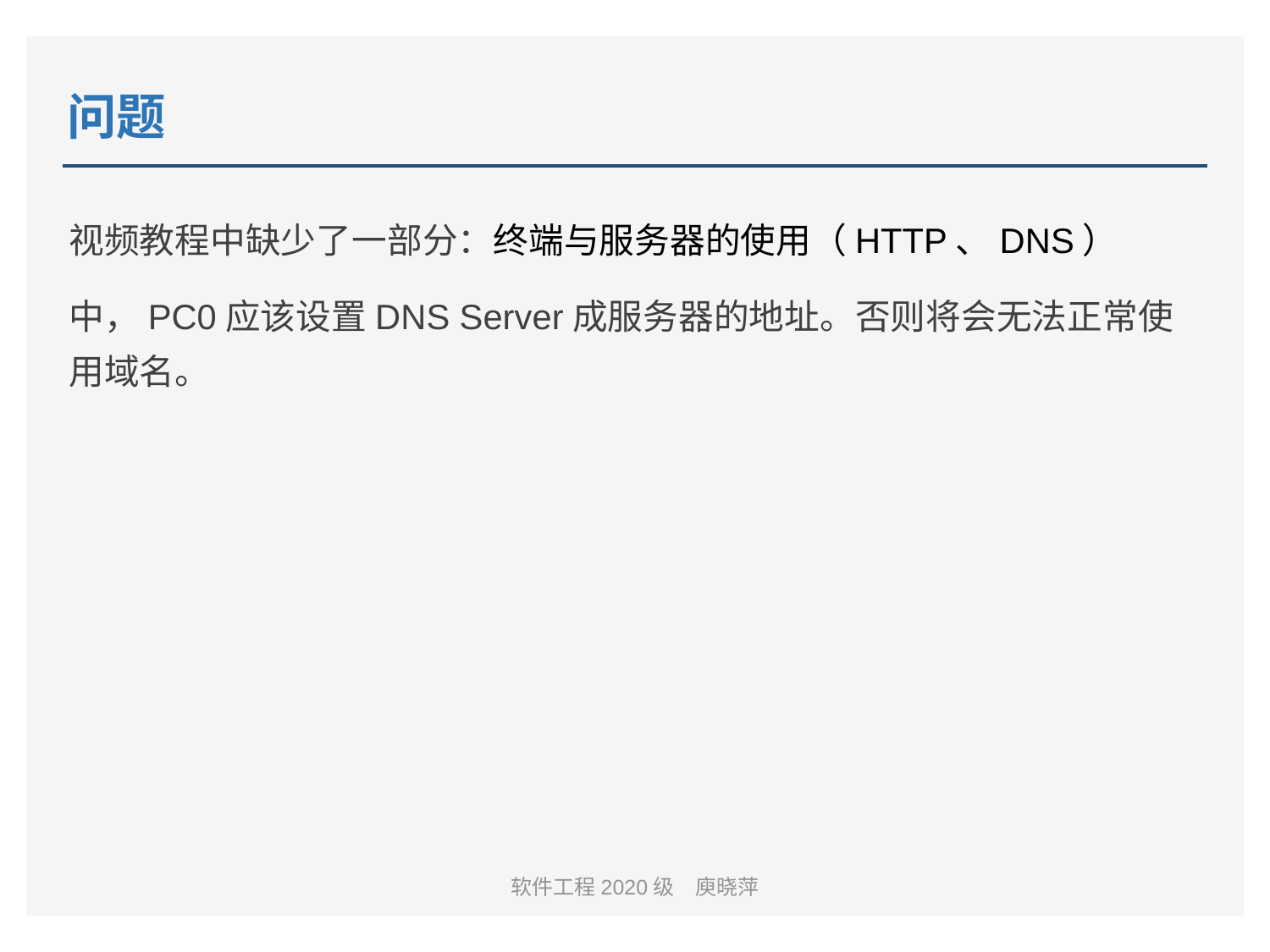

# 问题
视频教程中缺少了一部分：终端与服务器的使用（HTTP、DNS）
中，PC0应该设置DNS Server成服务器的地址。否则将会无法正常使用域名。

软件工程2020级　庾晓萍
13